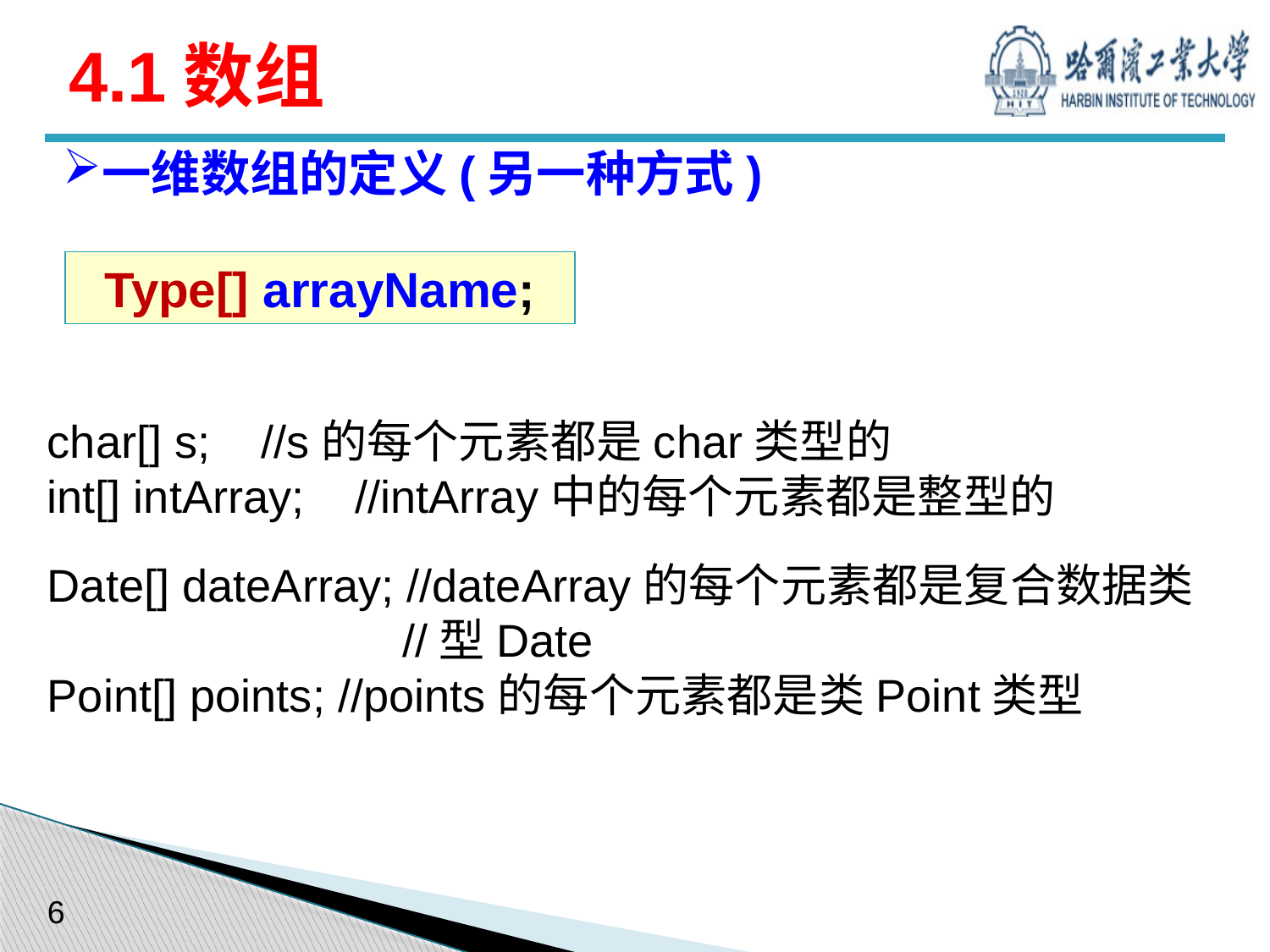

# 4.1数组
一维数组的定义(另一种方式)

Type[] arrayName;
char[] s;    //s的每个元素都是char类型的
int[] intArray;    //intArray中的每个元素都是整型的
Date[] dateArray; //dateArray的每个元素都是复合数据类
                            //型Date
Point[] points; //points的每个元素都是类Point类型